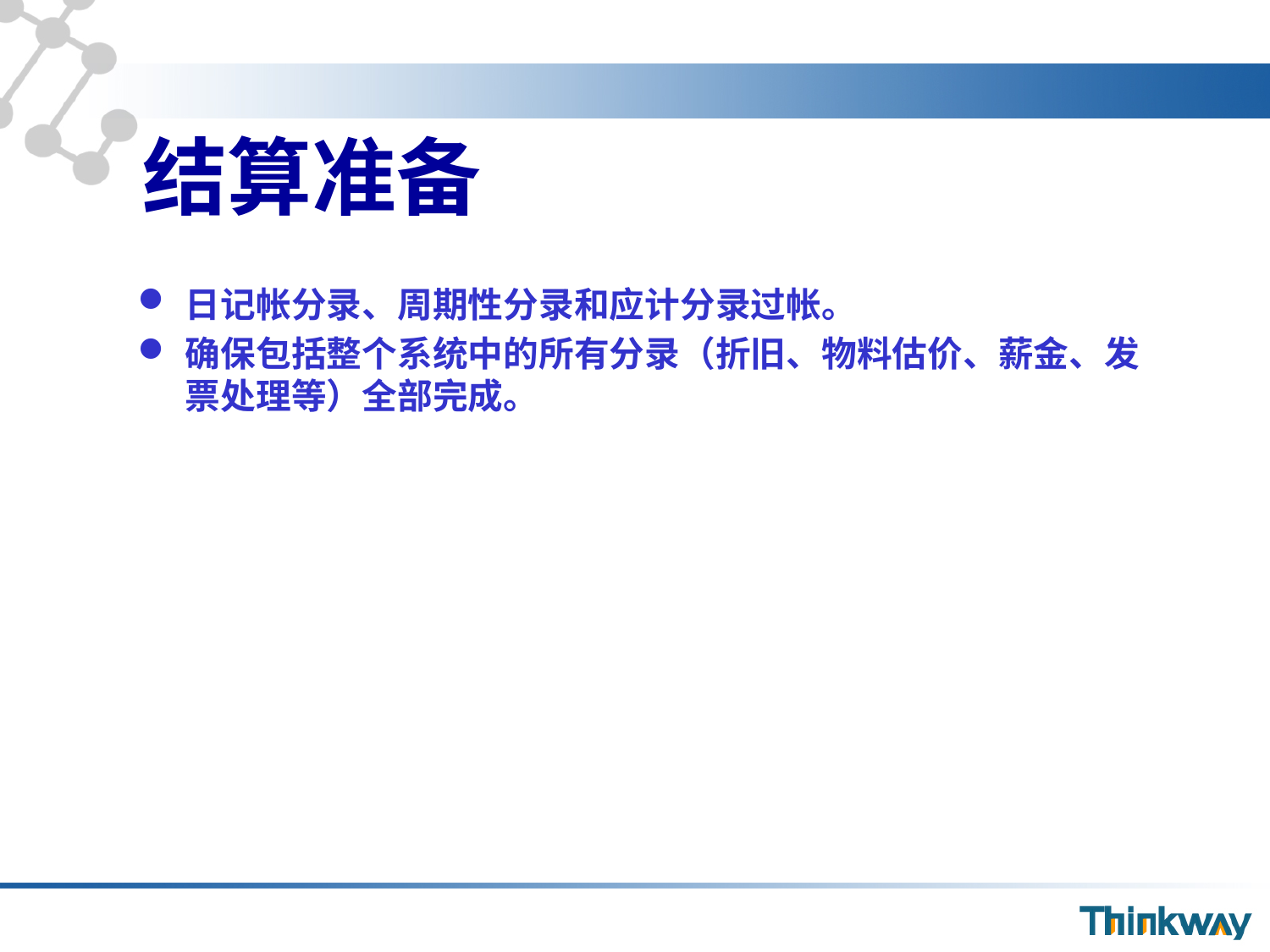

# 结算准备
日记帐分录、周期性分录和应计分录过帐。
确保包括整个系统中的所有分录（折旧、物料估价、薪金、发票处理等）全部完成。